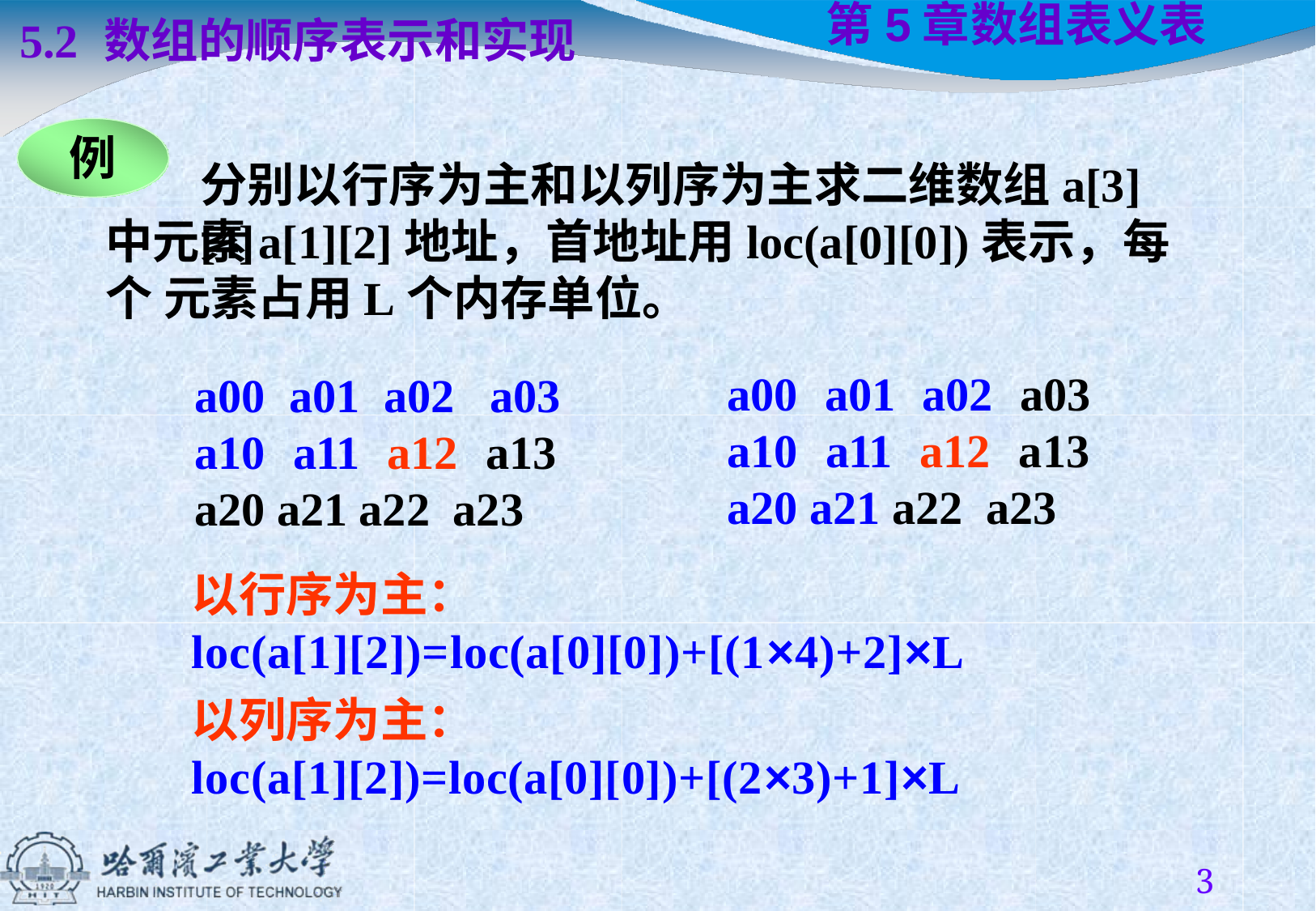

# 第5章	数组表义表
5.2	数组的顺序表示和实现

例
分别以行序为主和以列序为主求二维数组a[3][4]
中元素a[1][2]地址，首地址用loc(a[0][0])表示，每个 元素占用L个内存单位。
a00 a01 a02 a03  a10 a11 a12 a13  a20 a21 a22 a23
a00 a01 a02 a03  a10 a11 a12 a13  a20 a21 a22 a23
以行序为主：
loc(a[1][2])=loc(a[0][0])+[(1×4)+2]×L
以列序为主：
loc(a[1][2])=loc(a[0][0])+[(2×3)+1]×L
3